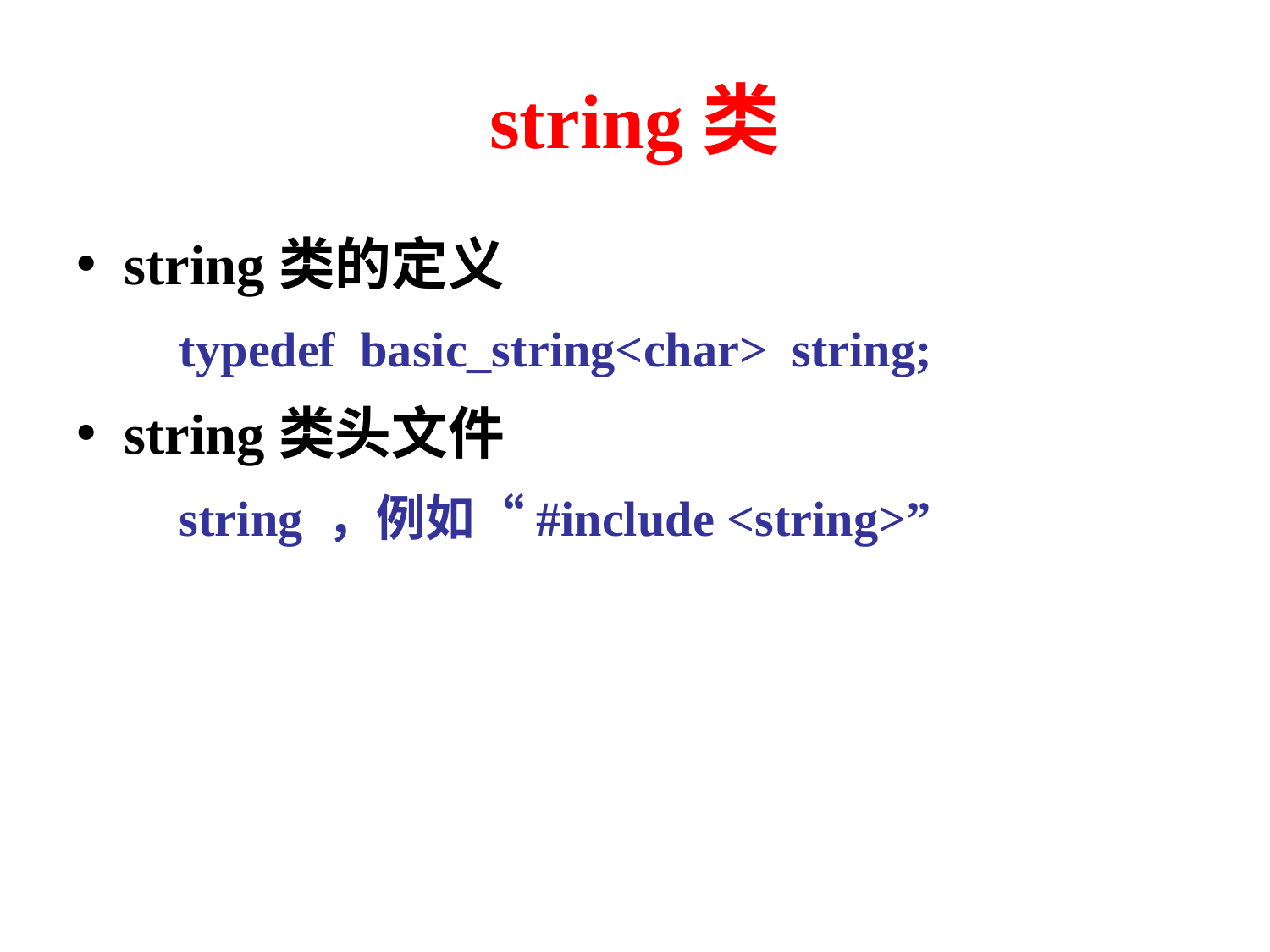

# string类
string类的定义
	typedef  basic_string<char>  string;
string类头文件
	string ，例如“#include <string>”